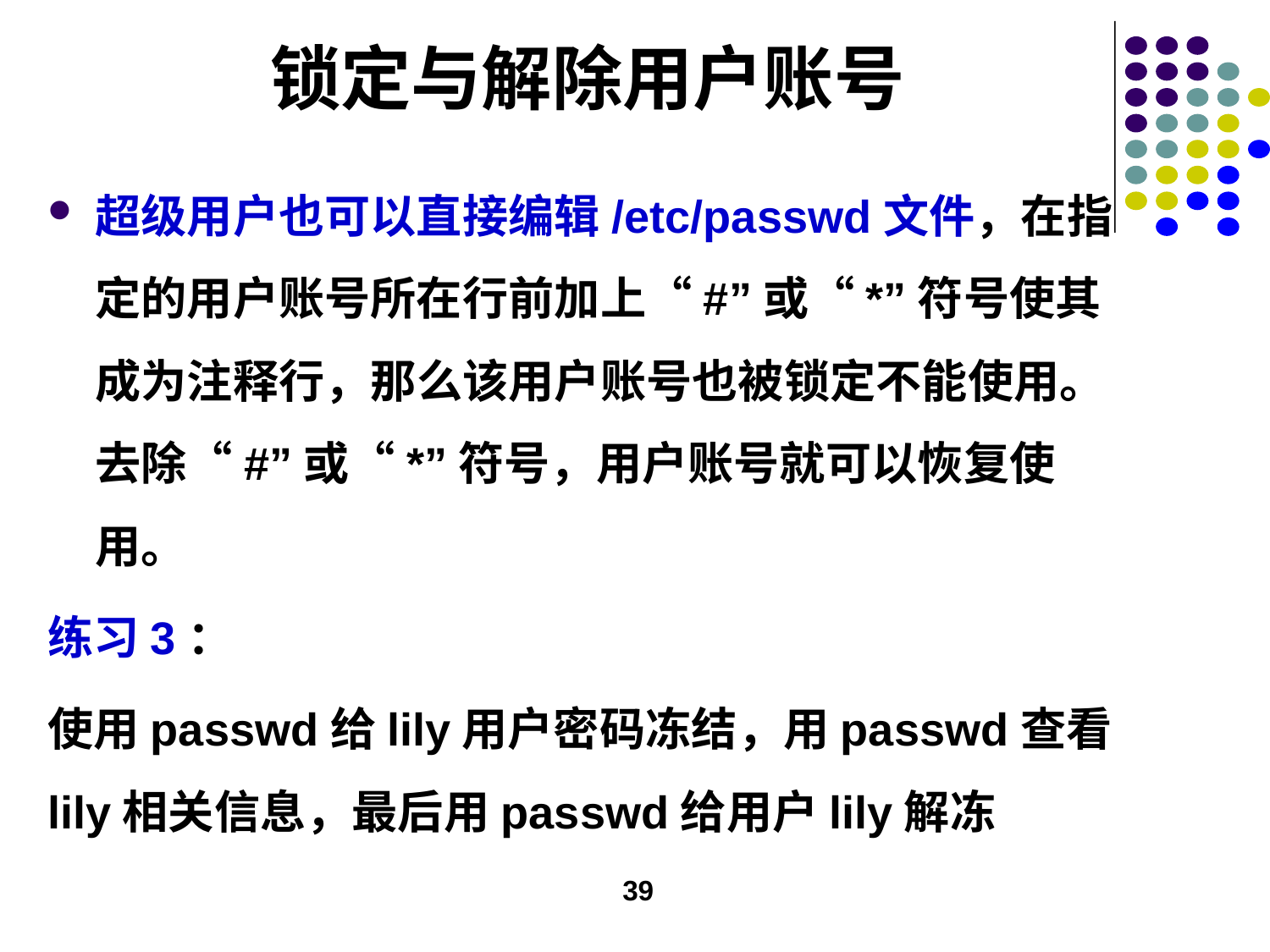

# 锁定与解除用户账号
超级用户也可以直接编辑/etc/passwd文件，在指定的用户账号所在行前加上“#”或“*”符号使其成为注释行，那么该用户账号也被锁定不能使用。去除“#”或“*”符号，用户账号就可以恢复使用。
练习3：
使用passwd给lily用户密码冻结，用passwd查看lily相关信息，最后用passwd给用户lily解冻
39